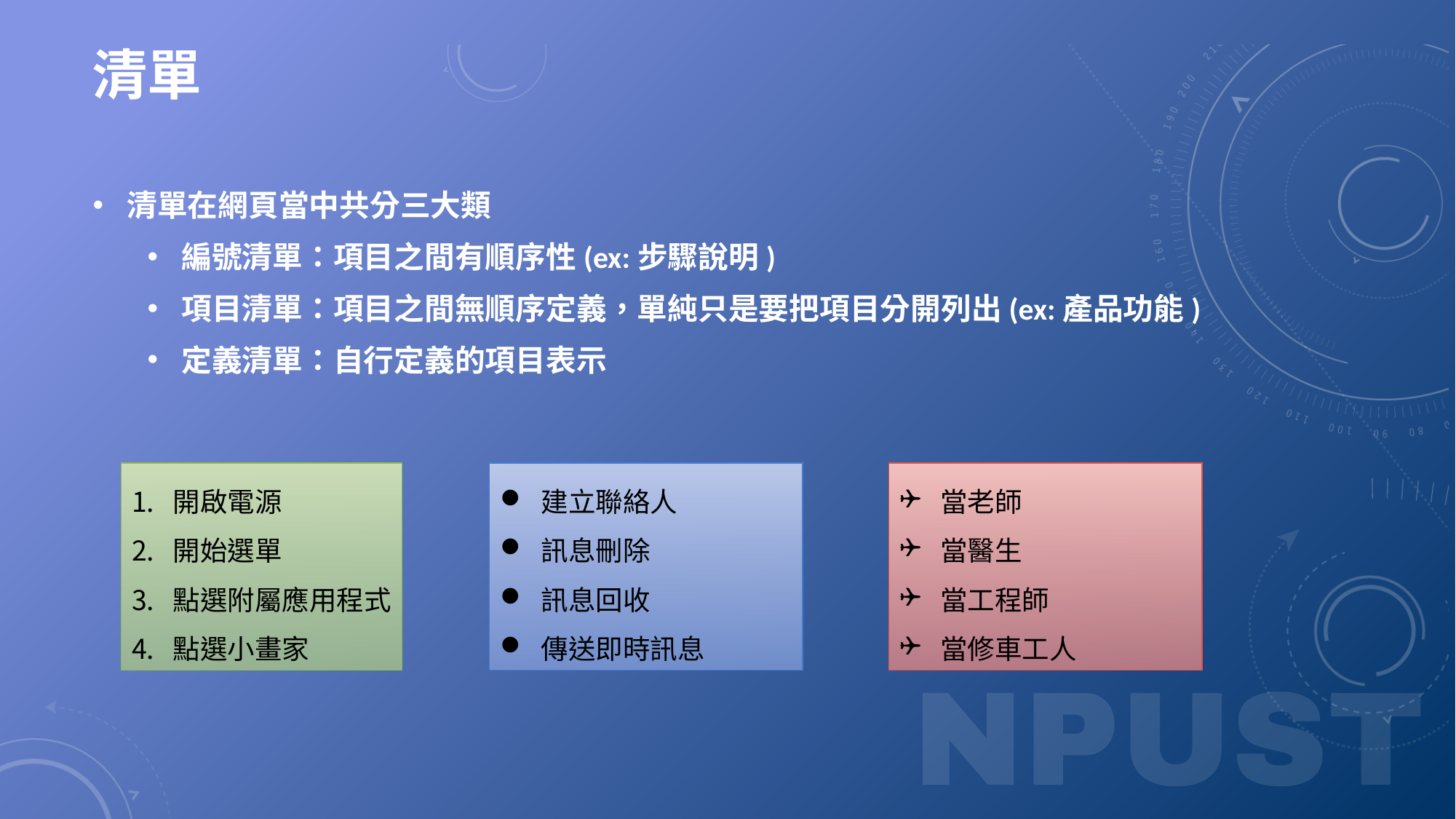

# 清單
清單在網頁當中共分三大類
編號清單：項目之間有順序性(ex:步驟說明)
項目清單：項目之間無順序定義，單純只是要把項目分開列出(ex:產品功能)
定義清單：自行定義的項目表示
開啟電源
開始選單
點選附屬應用程式
點選小畫家
建立聯絡人
訊息刪除
訊息回收
傳送即時訊息
當老師
當醫生
當工程師
當修車工人